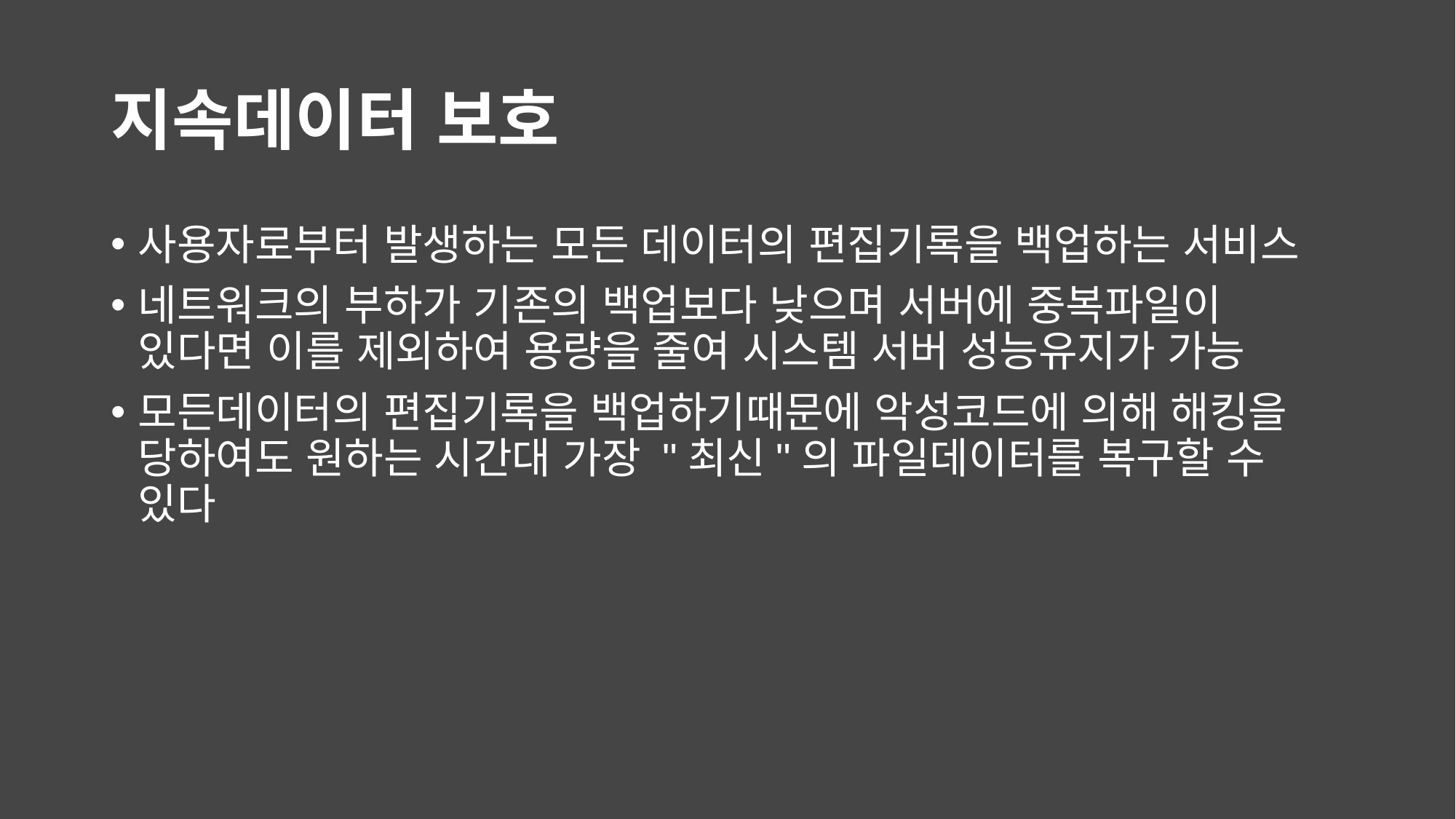

# 지속데이터 보호
사용자로부터 발생하는 모든 데이터의 편집기록을 백업하는 서비스
네트워크의 부하가 기존의 백업보다 낮으며 서버에 중복파일이 있다면 이를 제외하여 용량을 줄여 시스템 서버 성능유지가 가능
모든데이터의 편집기록을 백업하기때문에 악성코드에 의해 해킹을 당하여도 원하는 시간대 가장 "최신"의 파일데이터를 복구할 수 있다